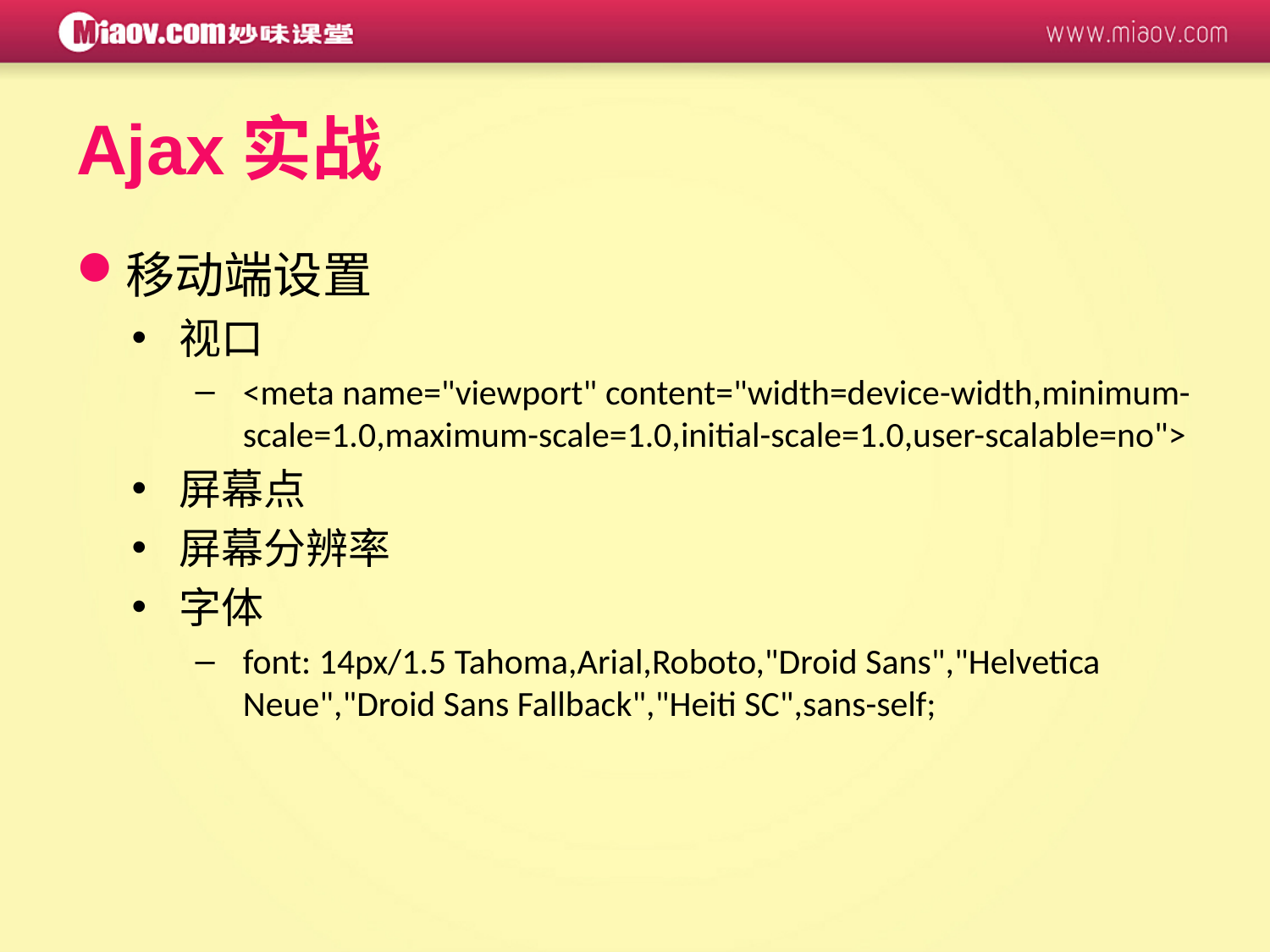

Ajax实战
移动端设置
视口
<meta name="viewport" content="width=device-width,minimum-scale=1.0,maximum-scale=1.0,initial-scale=1.0,user-scalable=no">
屏幕点
屏幕分辨率
字体
font: 14px/1.5 Tahoma,Arial,Roboto,"Droid Sans","Helvetica Neue","Droid Sans Fallback","Heiti SC",sans-self;